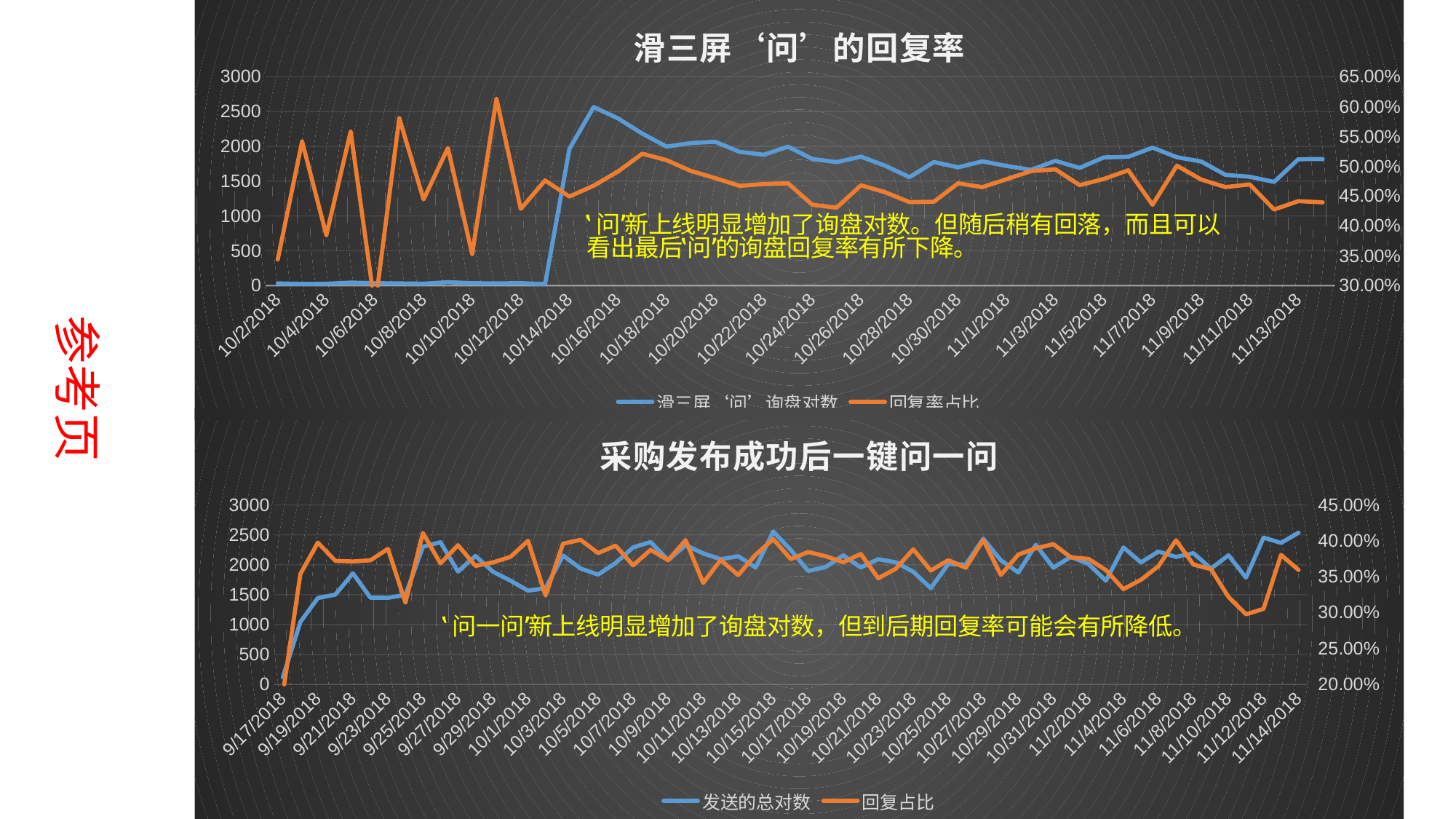

### Chart: 滑三屏‘问’的回复率

| Category | 滑三屏‘问’询盘对数 | 回复率占比 |
|---|---|---|
| 43375 | 32.0 | 0.34375 |
| 43376 | 24.0 | 0.5416666666666666 |
| 43377 | 26.0 | 0.38461538461538464 |
| 43378 | 43.0 | 0.5581395348837209 |
| 43379 | 34.0 | 0.2647058823529412 |
| 43380 | 31.0 | 0.5806451612903226 |
| 43381 | 27.0 | 0.4444444444444444 |
| 43382 | 49.0 | 0.5306122448979592 |
| 43383 | 34.0 | 0.35294117647058826 |
| 43384 | 31.0 | 0.6129032258064516 |
| 43385 | 35.0 | 0.42857142857142855 |
| 43386 | 21.0 | 0.47619047619047616 |
| 43387 | 1963.0 | 0.4493122771268467 |
| 43388 | 2565.0 | 0.4674463937621832 |
| 43389 | 2402.0 | 0.4912572855953372 |
| 43390 | 2184.0 | 0.5210622710622711 |
| 43391 | 1997.0 | 0.5102653980971458 |
| 43392 | 2048.0 | 0.4921875 |
| 43393 | 2066.0 | 0.4801548886737657 |
| 43394 | 1922.0 | 0.4672216441207076 |
| 43395 | 1880.0 | 0.4702127659574468 |
| 43396 | 1996.0 | 0.4714428857715431 |
| 43397 | 1819.0 | 0.4354040681693238 |
| 43398 | 1774.0 | 0.4306651634723788 |
| 43399 | 1852.0 | 0.4681425485961123 |
| 43400 | 1722.0 | 0.4564459930313589 |
| 43401 | 1557.0 | 0.4399486191393706 |
| 43402 | 1775.0 | 0.4405633802816901 |
| 43403 | 1699.0 | 0.4714537963507946 |
| 43404 | 1785.0 | 0.4649859943977591 |
| 43405 | 1718.0 | 0.47846332945285214 |
| 43406 | 1663.0 | 0.49188214070956104 |
| 43407 | 1792.0 | 0.49497767857142855 |
| 43408 | 1691.0 | 0.4683619160260201 |
| 43409 | 1842.0 | 0.4788273615635179 |
| 43410 | 1851.0 | 0.4932468935710427 |
| 43411 | 1982.0 | 0.43541876892028253 |
| 43412 | 1844.0 | 0.5010845986984815 |
| 43413 | 1783.0 | 0.47784632641615254 |
| 43414 | 1591.0 | 0.46511627906976744 |
| 43415 | 1563.0 | 0.4696097248880358 |
| 43416 | 1490.0 | 0.42751677852348996 |
| 43417 | 1816.0 | 0.44162995594713655 |
| 43418 | 1818.0 | 0.4394939493949395 |
|  | 1851.0 | 0.4327390599675851 |
参考页

### Chart: 采购发布成功后一键问一问

| Category | 发送的总对数 | 回复占比 |
|---|---|---|
| 43360 | 118.0 | 0.1864406779661017 |
| 43361 | 1043.0 | 0.3537871524448706 |
| 43362 | 1444.0 | 0.3975069252077562 |
| 43363 | 1502.0 | 0.37217043941411454 |
| 43364 | 1856.0 | 0.37122844827586204 |
| 43365 | 1451.0 | 0.3728463128876637 |
| 43366 | 1448.0 | 0.3888121546961326 |
| 43367 | 1496.0 | 0.3141711229946524 |
| 43368 | 2302.0 | 0.4109470026064292 |
| 43369 | 2377.0 | 0.36853176272612537 |
| 43370 | 1886.0 | 0.39395546129374337 |
| 43371 | 2147.0 | 0.36516068933395435 |
| 43372 | 1884.0 | 0.36995753715498936 |
| 43373 | 1734.0 | 0.37773933102652824 |
| 43374 | 1567.0 | 0.40012763241863436 |
| 43375 | 1609.0 | 0.3238036047234307 |
| 43376 | 2154.0 | 0.3960074280408542 |
| 43377 | 1938.0 | 0.40144478844169246 |
| 43378 | 1836.0 | 0.3828976034858388 |
| 43379 | 2029.0 | 0.3932971907343519 |
| 43380 | 2290.0 | 0.36593886462882097 |
| 43381 | 2380.0 | 0.3873949579831933 |
| 43382 | 2078.0 | 0.37295476419634266 |
| 43383 | 2327.0 | 0.400945423291792 |
| 43384 | 2191.0 | 0.34139662254678227 |
| 43385 | 2092.0 | 0.37332695984703634 |
| 43386 | 2143.0 | 0.352309846010266 |
| 43387 | 1952.0 | 0.38063524590163933 |
| 43388 | 2554.0 | 0.4025058731401723 |
| 43389 | 2248.0 | 0.37455516014234874 |
| 43390 | 1896.0 | 0.38449367088607594 |
| 43391 | 1963.0 | 0.37850229240957717 |
| 43392 | 2158.0 | 0.37025023169601484 |
| 43393 | 1955.0 | 0.38158567774936064 |
| 43394 | 2093.0 | 0.34782608695652173 |
| 43395 | 2041.0 | 0.36109750122488976 |
| 43396 | 1883.0 | 0.388210302708444 |
| 43397 | 1609.0 | 0.3586078309509012 |
| 43398 | 2013.0 | 0.3730750124192747 |
| 43399 | 2003.0 | 0.3624563155267099 |
| 43400 | 2435.0 | 0.40123203285420944 |
| 43401 | 2074.0 | 0.3524590163934426 |
| 43402 | 1872.0 | 0.38087606837606836 |
| 43403 | 2333.0 | 0.3896270895842263 |
| 43404 | 1950.0 | 0.3953846153846154 |
| 43405 | 2133.0 | 0.3769338959212377 |
| 43406 | 2014.0 | 0.37487586891757696 |
| 43407 | 1734.0 | 0.35928489042675893 |
| 43408 | 2290.0 | 0.3327510917030568 |
| 43409 | 2039.0 | 0.3457577243746935 |
| 43410 | 2221.0 | 0.36470058532192706 |
| 43411 | 2131.0 | 0.4007508212106992 |
| 43412 | 2194.0 | 0.3669097538742024 |
| 43413 | 1936.0 | 0.3605371900826446 |
| 43414 | 2159.0 | 0.3219082908754053 |
| 43415 | 1784.0 | 0.2976457399103139 |
| 43416 | 2454.0 | 0.3052159739201304 |
| 43417 | 2366.0 | 0.3803888419273035 |
| 43418 | 2535.0 | 0.35936883629191324 |